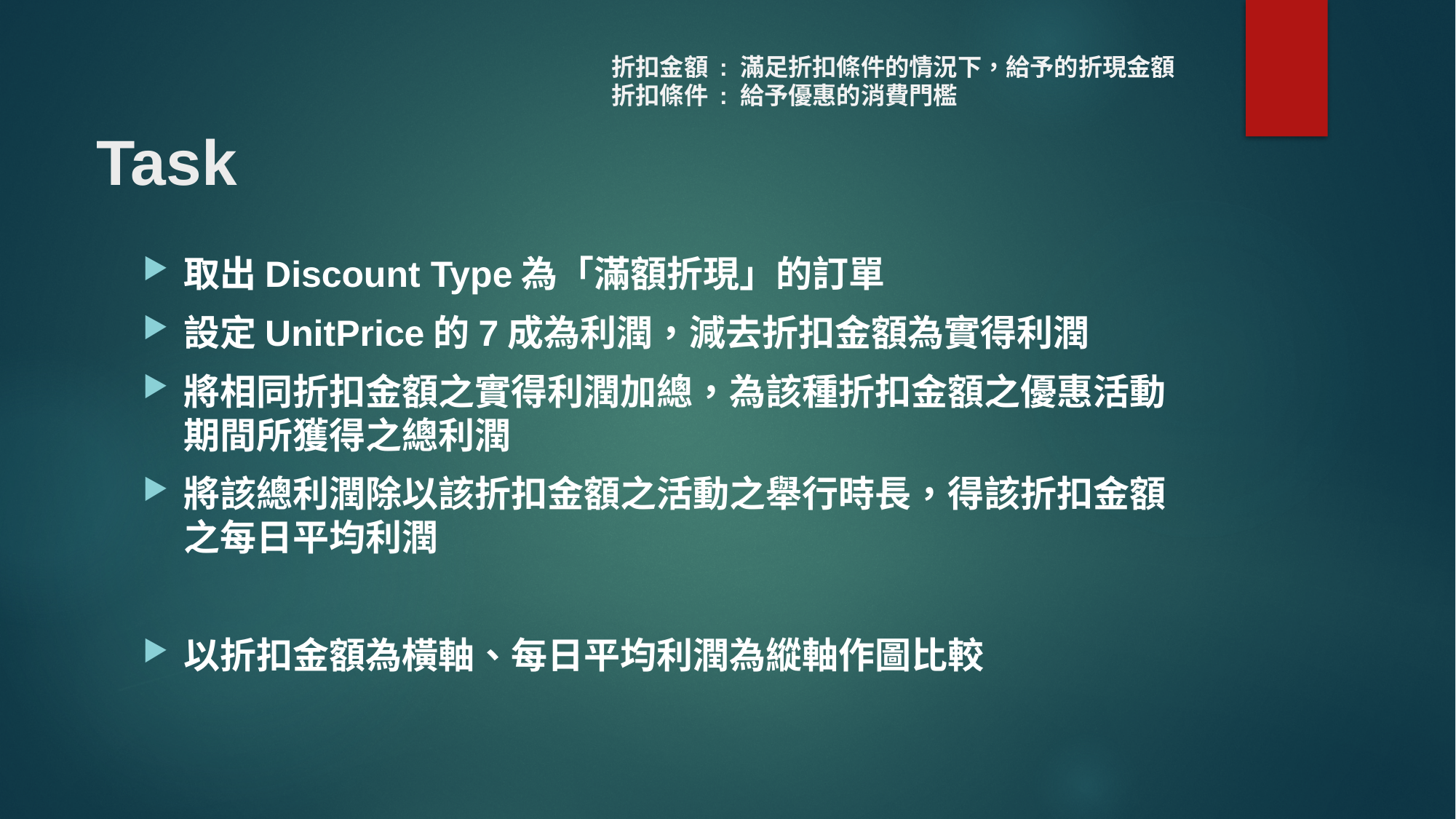

折扣金額 : 滿足折扣條件的情況下，給予的折現金額
折扣條件 : 給予優惠的消費門檻
# Task
取出Discount Type為「滿額折現」的訂單
設定UnitPrice的7成為利潤，減去折扣金額為實得利潤
將相同折扣金額之實得利潤加總，為該種折扣金額之優惠活動期間所獲得之總利潤
將該總利潤除以該折扣金額之活動之舉行時長，得該折扣金額之每日平均利潤

以折扣金額為橫軸、每日平均利潤為縱軸作圖比較